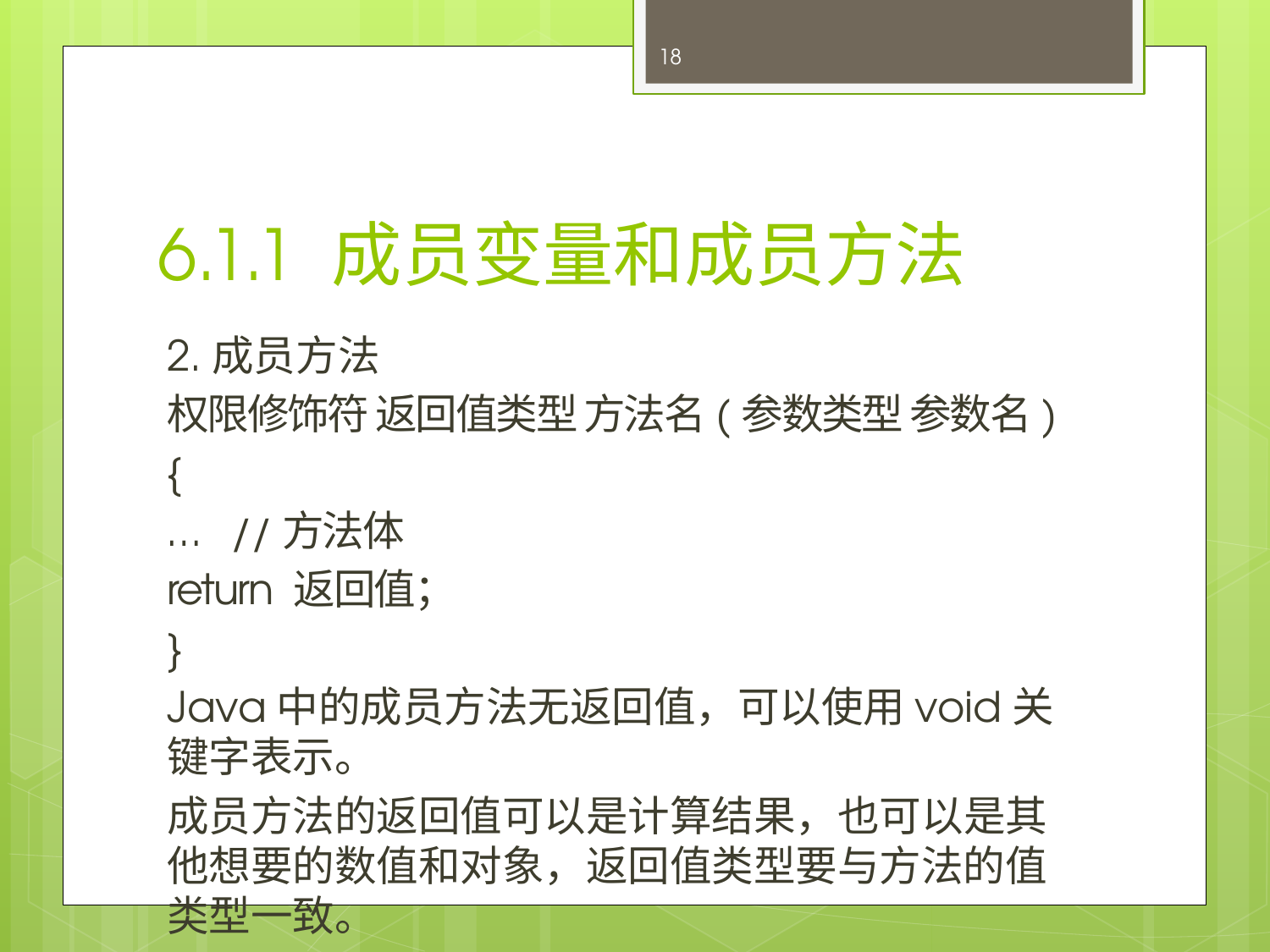

18
# 6.1.1 成员变量和成员方法
2.成员方法
权限修饰符 返回值类型 方法名(参数类型 参数名)
{
…   //方法体
return 返回值；
}
Java中的成员方法无返回值，可以使用void关键字表示。
成员方法的返回值可以是计算结果，也可以是其他想要的数值和对象，返回值类型要与方法的值类型一致。